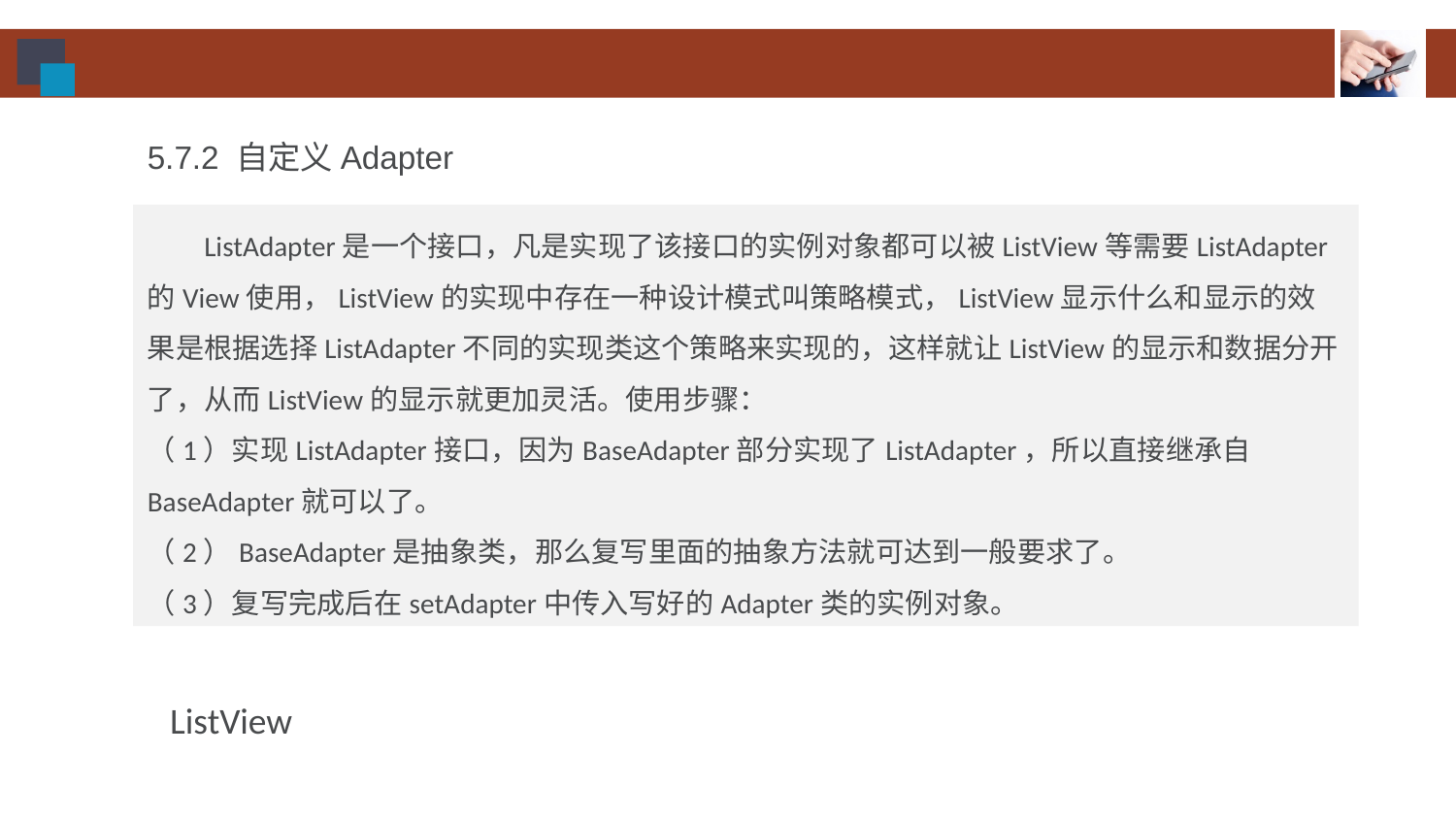

5.7.2 自定义Adapter

         ListAdapter是一个接口，凡是实现了该接口的实例对象都可以被ListView等需要ListAdapter的View使用，ListView的实现中存在一种设计模式叫策略模式，ListView显示什么和显示的效果是根据选择ListAdapter不同的实现类这个策略来实现的，这样就让ListView的显示和数据分开了，从而ListView的显示就更加灵活。使用步骤：
（1）实现ListAdapter接口，因为BaseAdapter部分实现了ListAdapter，所以直接继承自BaseAdapter就可以了。
（2）BaseAdapter是抽象类，那么复写里面的抽象方法就可达到一般要求了。
（3）复写完成后在setAdapter中传入写好的Adapter类的实例对象。
ListView